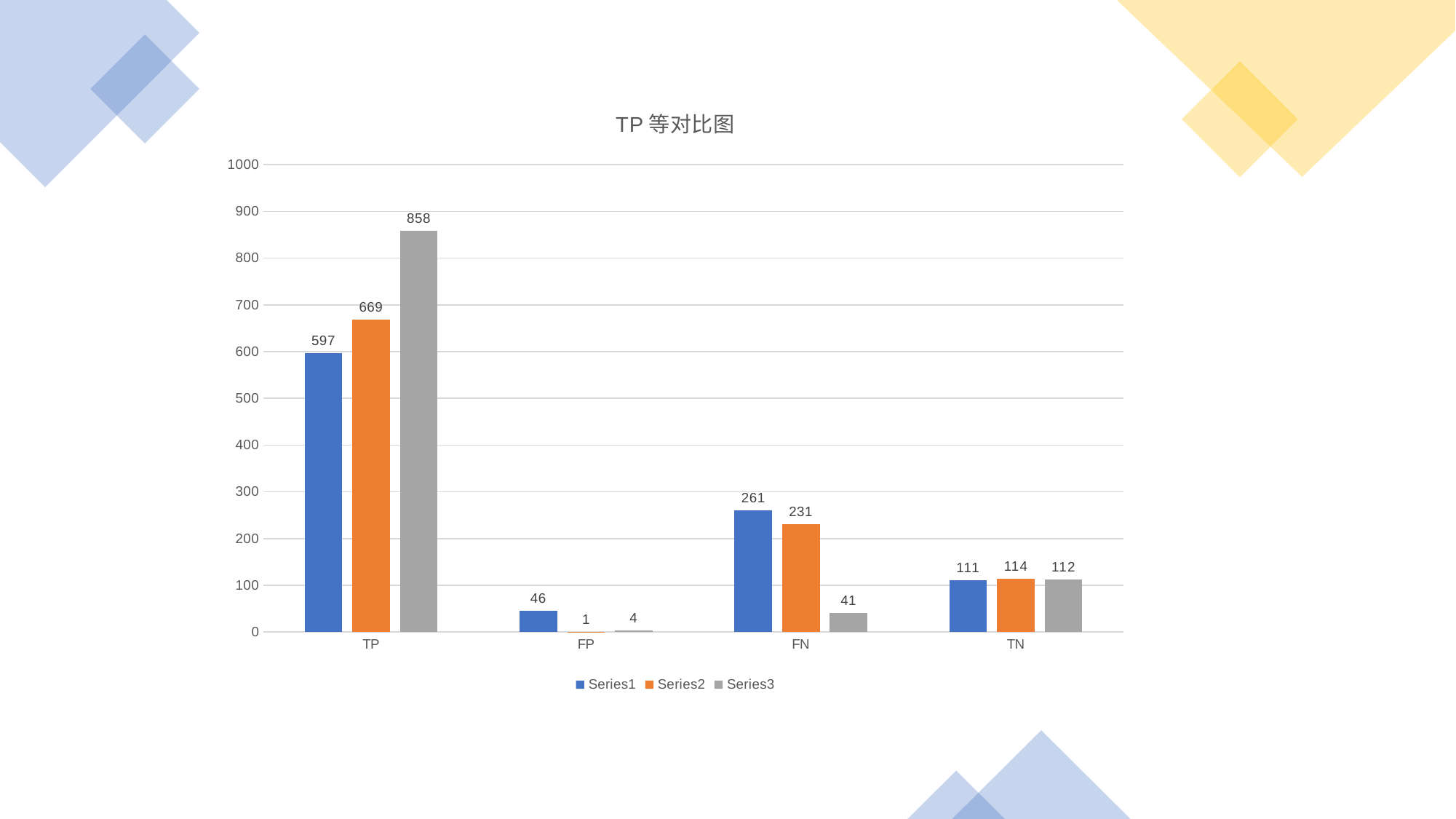

### Chart: TP等对比图

| Category |  |  |  |
|---|---|---|---|
| TP | 597.0 | 669.0 | 858.0 |
| FP | 46.0 | 1.0 | 4.0 |
| FN | 261.0 | 231.0 | 41.0 |
| TN | 111.0 | 114.0 | 112.0 |